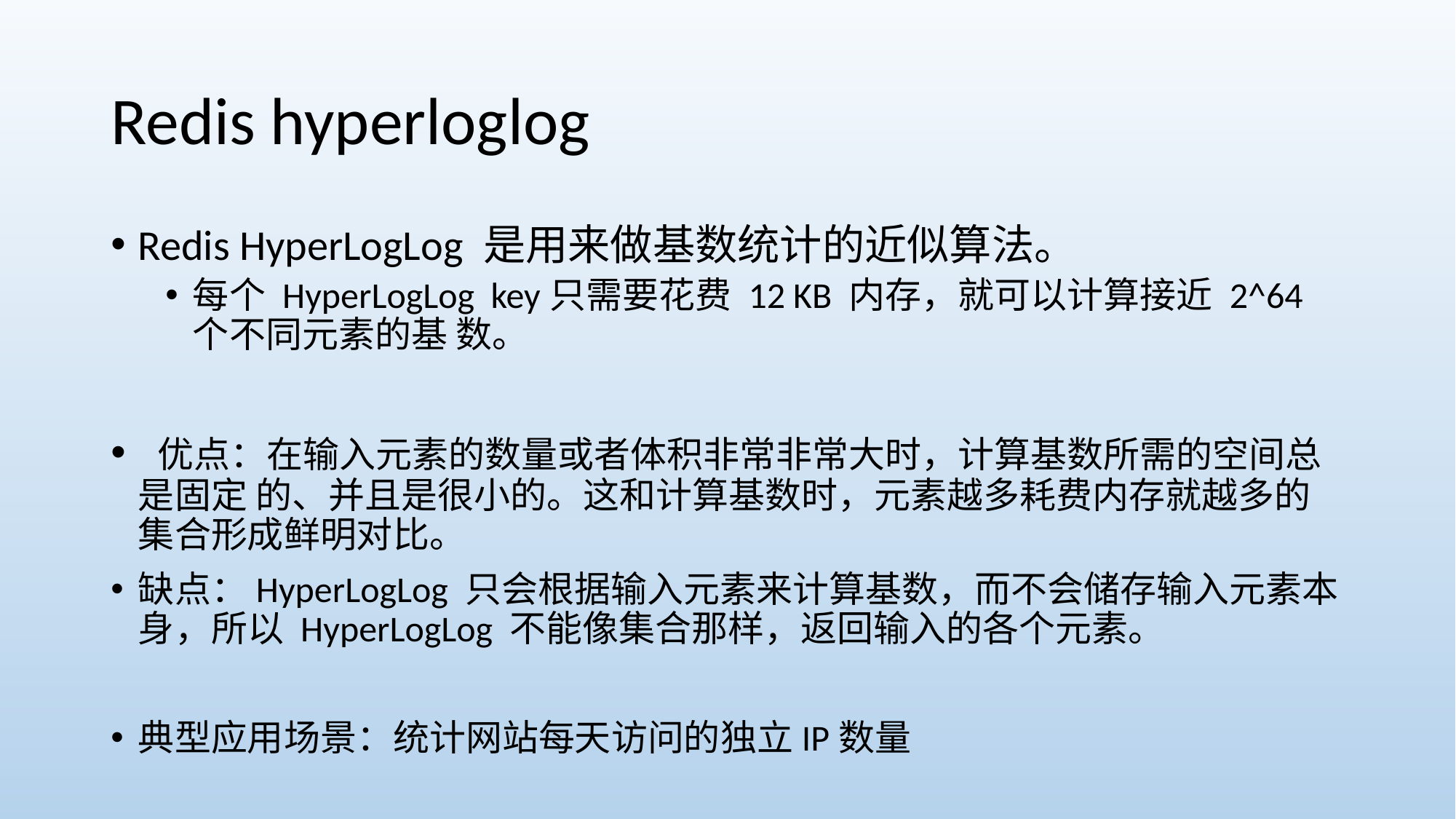

# Redis hyperloglog
Redis HyperLogLog 是用来做基数统计的近似算法。
每个 HyperLogLog  key只需要花费 12 KB 内存，就可以计算接近 2^64 个不同元素的基 数。

 优点：在输入元素的数量或者体积非常非常大时，计算基数所需的空间总是固定 的、并且是很小的。这和计算基数时，元素越多耗费内存就越多的集合形成鲜明对比。
缺点：HyperLogLog 只会根据输入元素来计算基数，而不会储存输入元素本身，所以 HyperLogLog 不能像集合那样，返回输入的各个元素。

典型应用场景：统计网站每天访问的独立IP数量